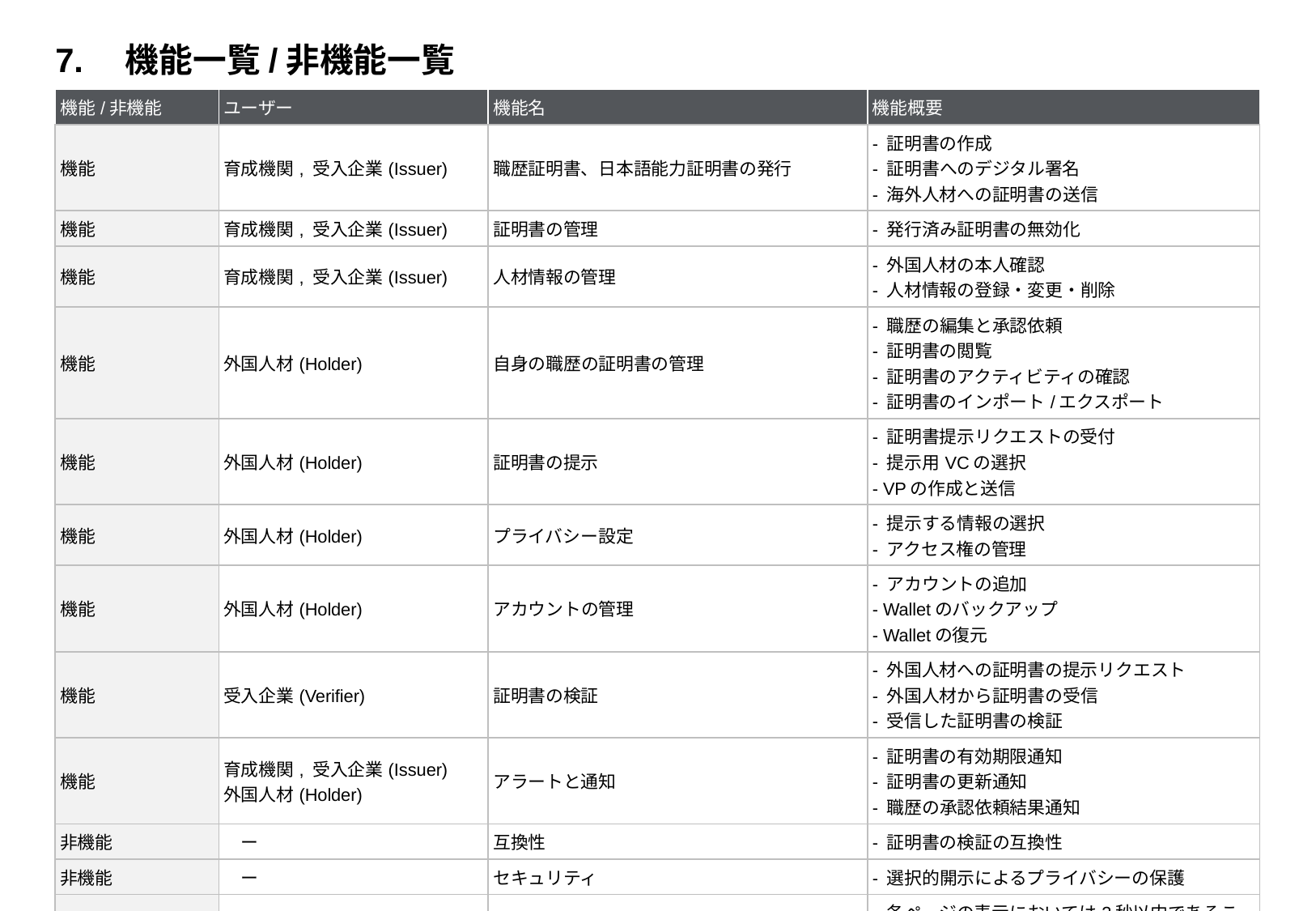

7.　機能一覧/非機能一覧
| 機能/非機能 | ユーザー | 機能名 | 機能概要 |
| --- | --- | --- | --- |
| 機能 | 育成機関, 受入企業(Issuer) | 職歴証明書、日本語能力証明書の発行 | - 証明書の作成 - 証明書へのデジタル署名 - 海外人材への証明書の送信 |
| 機能 | 育成機関, 受入企業(Issuer) | 証明書の管理 | - 発行済み証明書の無効化 |
| 機能 | 育成機関, 受入企業(Issuer) | 人材情報の管理 | - 外国人材の本人確認 - 人材情報の登録・変更・削除 |
| 機能 | 外国人材(Holder) | 自身の職歴の証明書の管理 | - 職歴の編集と承認依頼 - 証明書の閲覧 - 証明書のアクティビティの確認 - 証明書のインポート/エクスポート |
| 機能 | 外国人材(Holder) | 証明書の提示 | - 証明書提示リクエストの受付 - 提示用VCの選択 - VPの作成と送信 |
| 機能 | 外国人材(Holder) | プライバシー設定 | - 提示する情報の選択 - アクセス権の管理 |
| 機能 | 外国人材(Holder) | アカウントの管理 | - アカウントの追加 - Walletのバックアップ - Walletの復元 |
| 機能 | 受入企業(Verifier) | 証明書の検証 | - 外国人材への証明書の提示リクエスト - 外国人材から証明書の受信 - 受信した証明書の検証 |
| 機能 | 育成機関, 受入企業(Issuer) 外国人材(Holder) | アラートと通知 | - 証明書の有効期限通知 - 証明書の更新通知 - 職歴の承認依頼結果通知 |
| 非機能 | ー | 互換性 | - 証明書の検証の互換性 |
| 非機能 | ー | セキュリティ | - 選択的開示によるプライバシーの保護 |
| 非機能 | ー | パフォーマンス・ユーザビリティ | - 各ページの表示においては3秒以内であること |
| 非機能 | ー | 規制遵守 | - 各国や業界の法的要件に準拠していること |
| 非機能 | ー | 信頼性 | - 障害発生時に機能を停止せずに動作すること |
12